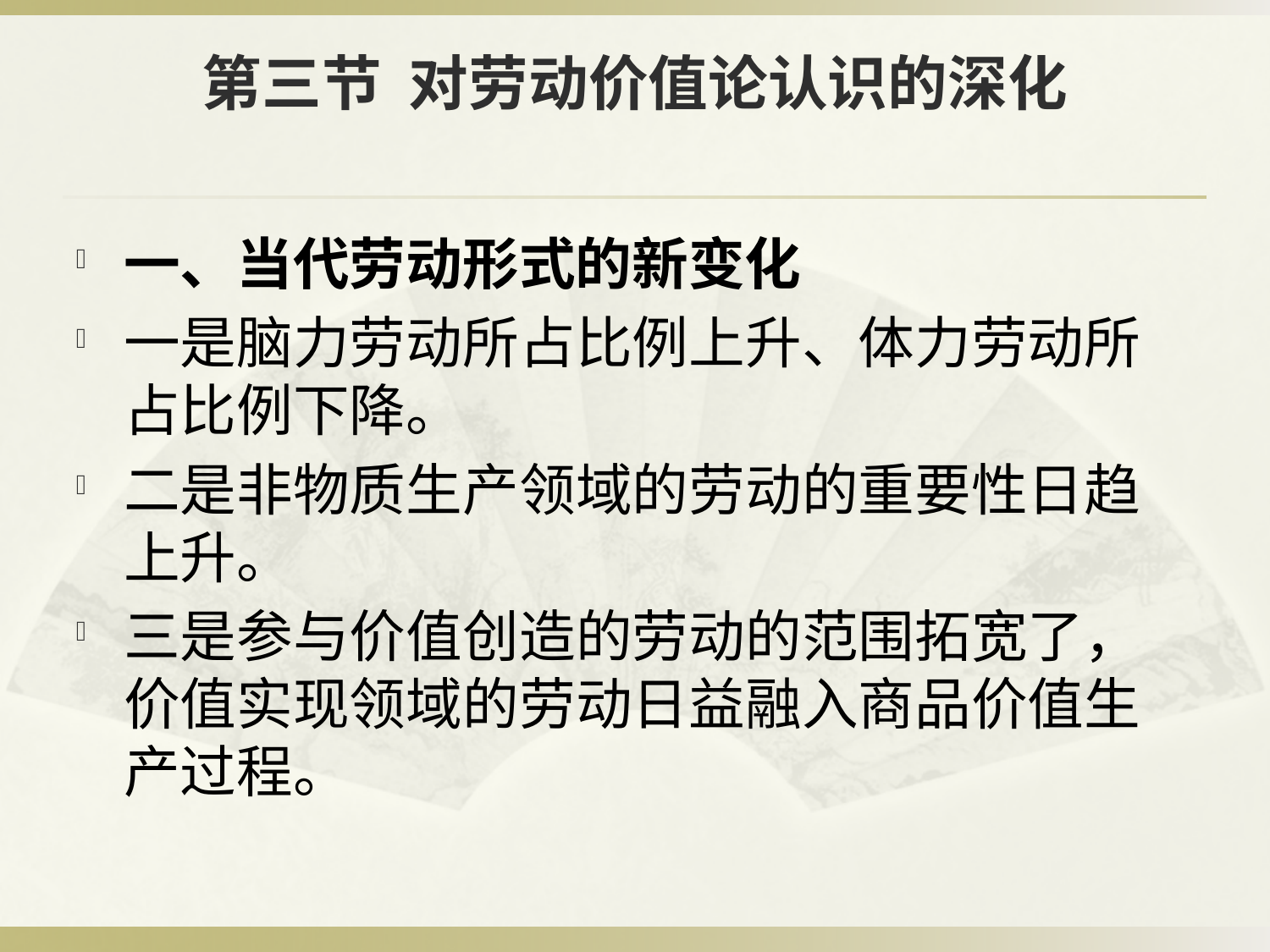

# 第三节  对劳动价值论认识的深化
一、当代劳动形式的新变化
一是脑力劳动所占比例上升、体力劳动所占比例下降。
二是非物质生产领域的劳动的重要性日趋上升。
三是参与价值创造的劳动的范围拓宽了，价值实现领域的劳动日益融入商品价值生产过程。